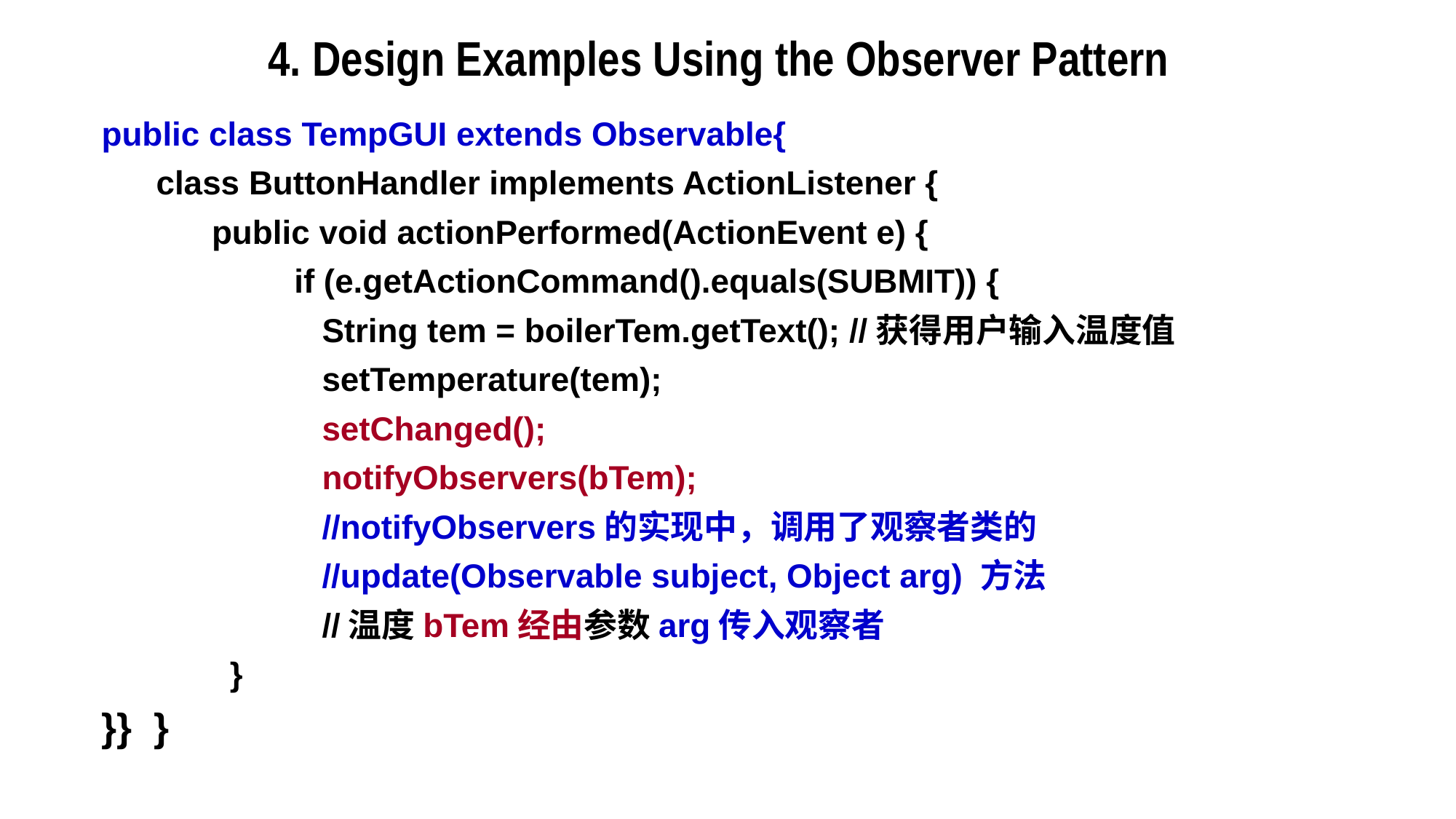

4. Design Examples Using the Observer Pattern
public class TempGUI extends Observable{
class ButtonHandler implements ActionListener {
      public void actionPerformed(ActionEvent e) {
         if (e.getActionCommand().equals(SUBMIT)) {
            String tem = boilerTem.getText(); //获得用户输入温度值
            setTemperature(tem);
            setChanged();
            notifyObservers(bTem);
            //notifyObservers的实现中，调用了观察者类的
            //update(Observable subject, Object arg) 方法
            //温度bTem经由参数arg传入观察者
	     }
}}  }